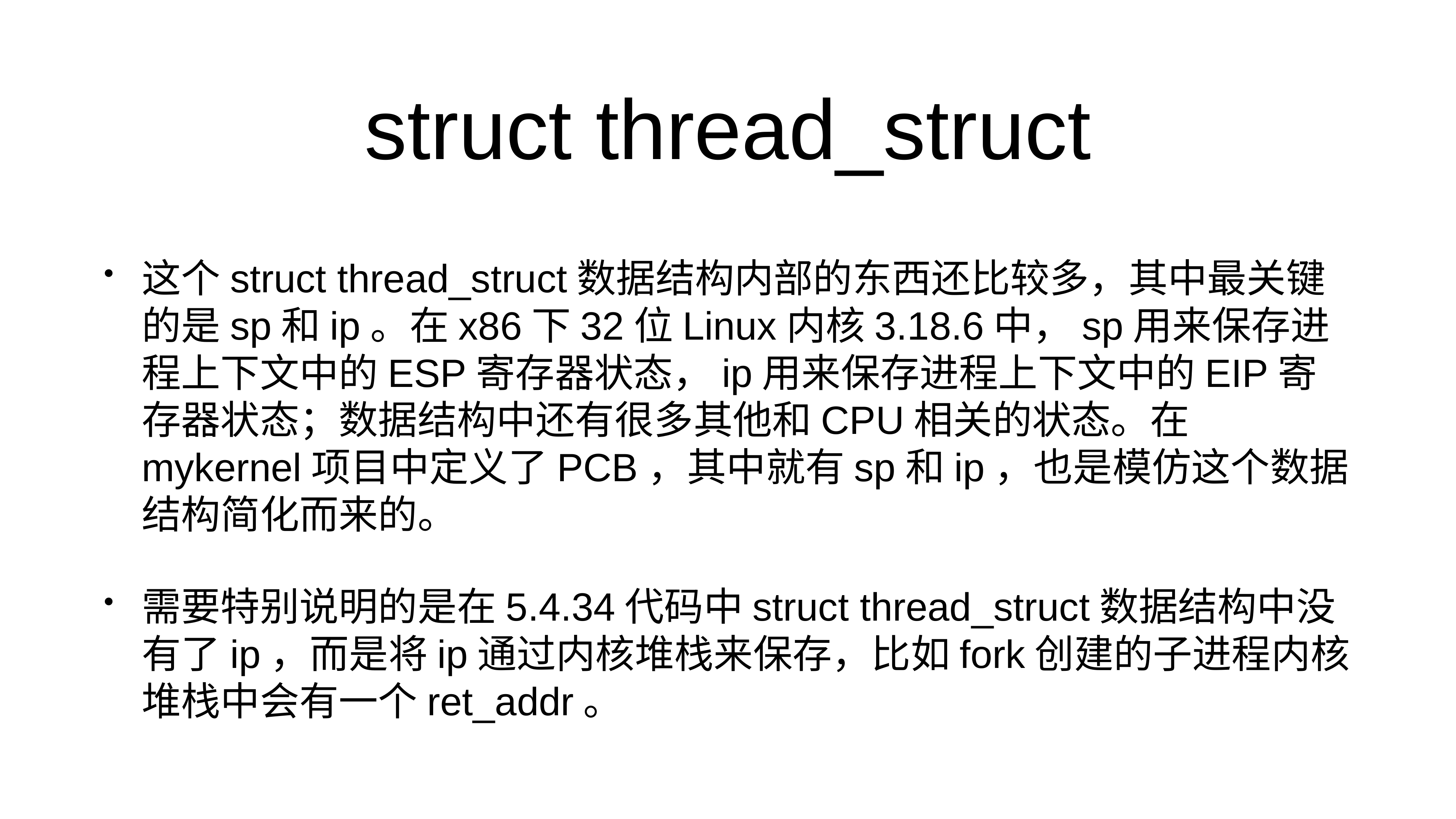

# struct thread_struct
这个struct thread_struct数据结构内部的东西还比较多，其中最关键的是sp和ip。在x86下32位Linux内核3.18.6中，sp用来保存进程上下文中的ESP寄存器状态，ip用来保存进程上下文中的EIP寄存器状态；数据结构中还有很多其他和CPU相关的状态。在mykernel项目中定义了PCB，其中就有sp和ip，也是模仿这个数据结构简化而来的。
需要特别说明的是在5.4.34代码中struct thread_struct数据结构中没有了ip，而是将ip通过内核堆栈来保存，比如fork创建的子进程内核堆栈中会有一个ret_addr。